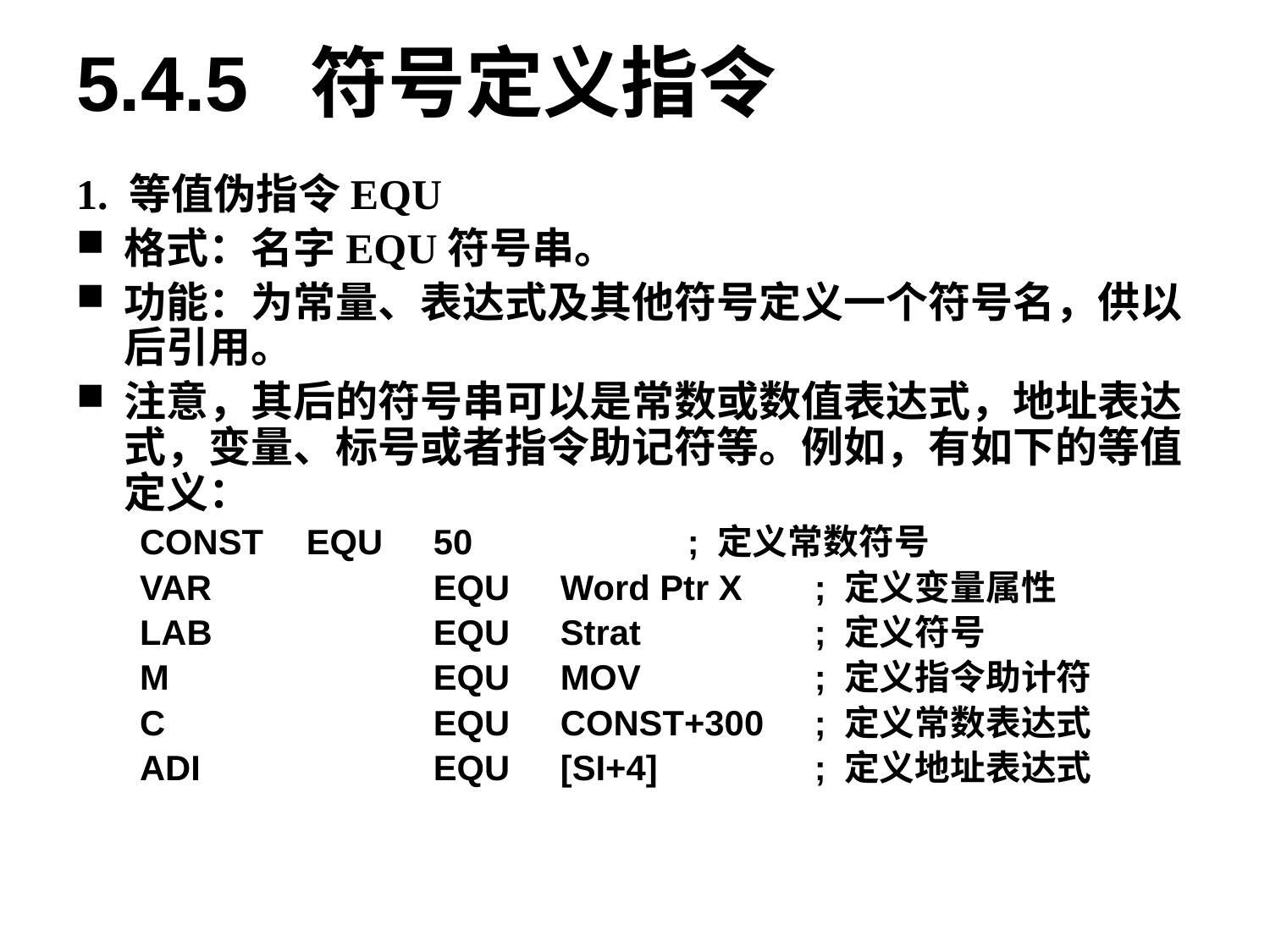

# 5.4.5  符号定义指令
1. 等值伪指令EQU
格式：名字EQU符号串。
功能：为常量、表达式及其他符号定义一个符号名，供以后引用。
注意，其后的符号串可以是常数或数值表达式，地址表达式，变量、标号或者指令助记符等。例如，有如下的等值定义：
CONST	EQU	50		; 定义常数符号
VAR		EQU	Word Ptr X	; 定义变量属性
LAB		EQU	Strat		; 定义符号
M			EQU	MOV		; 定义指令助计符
C			EQU	CONST+300	; 定义常数表达式
ADI		EQU	[SI+4]		; 定义地址表达式